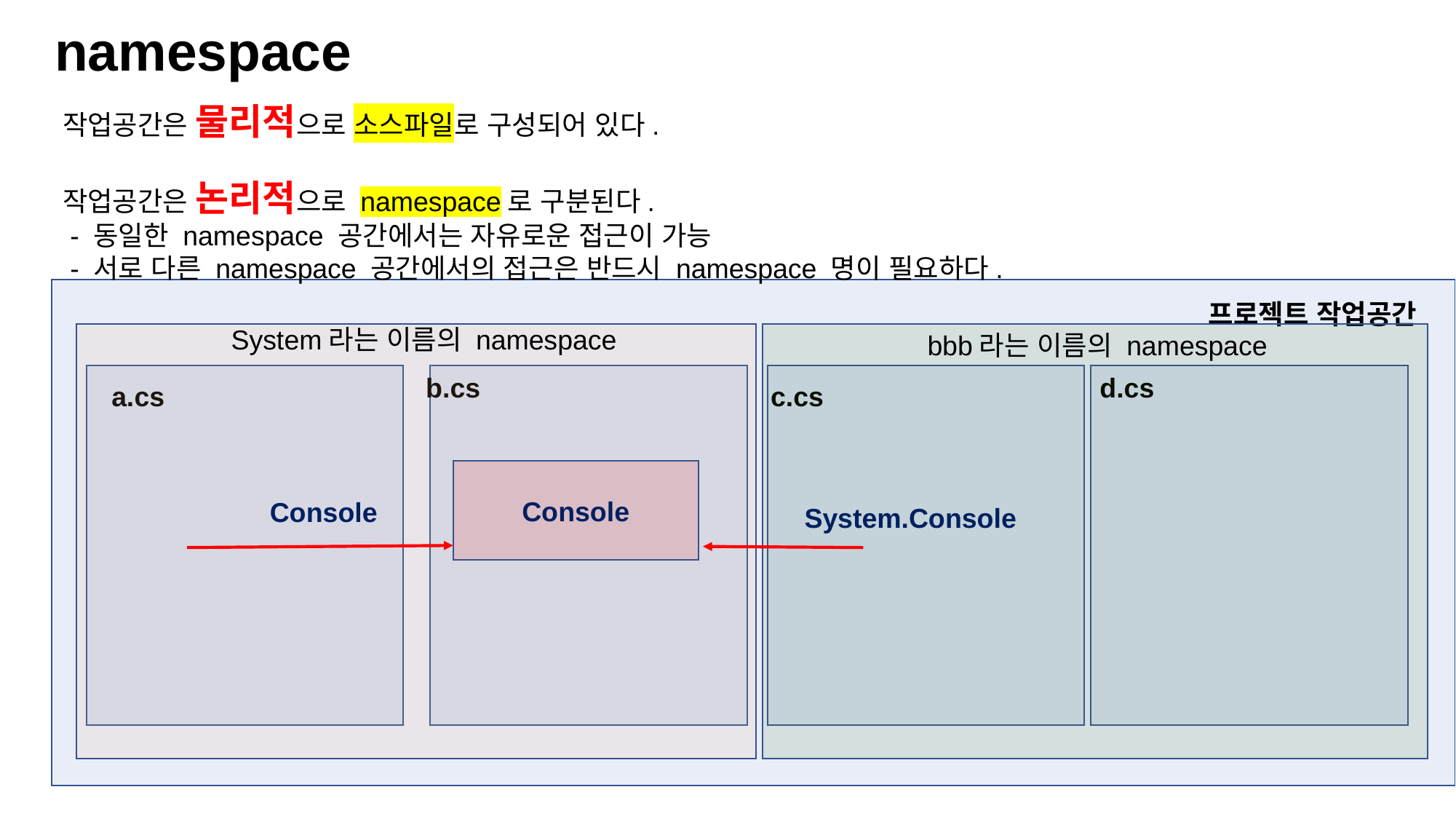

namespace
작업공간은 물리적으로 소스파일로 구성되어 있다.

작업공간은 논리적으로 namespace로 구분된다.
 - 동일한 namespace 공간에서는 자유로운 접근이 가능
 - 서로 다른 namespace 공간에서의 접근은 반드시 namespace 명이 필요하다.

프로젝트 작업공간
System라는 이름의 namespace
bbb라는 이름의 namespace

b.cs
d.cs

a.cs
c.cs
Console
Console
System.Console